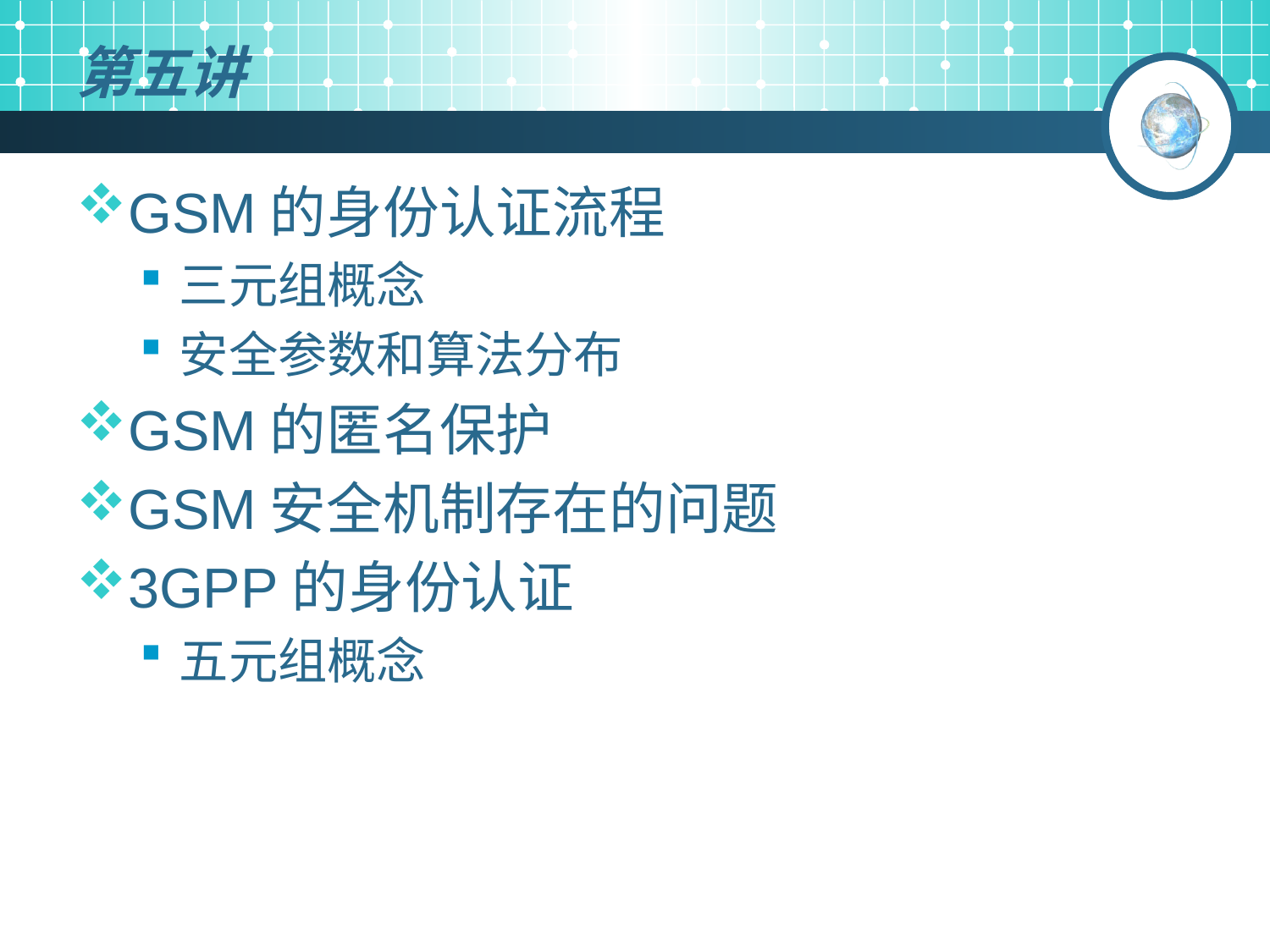

# 第五讲
GSM的身份认证流程
三元组概念
安全参数和算法分布
GSM的匿名保护
GSM安全机制存在的问题
3GPP的身份认证
五元组概念